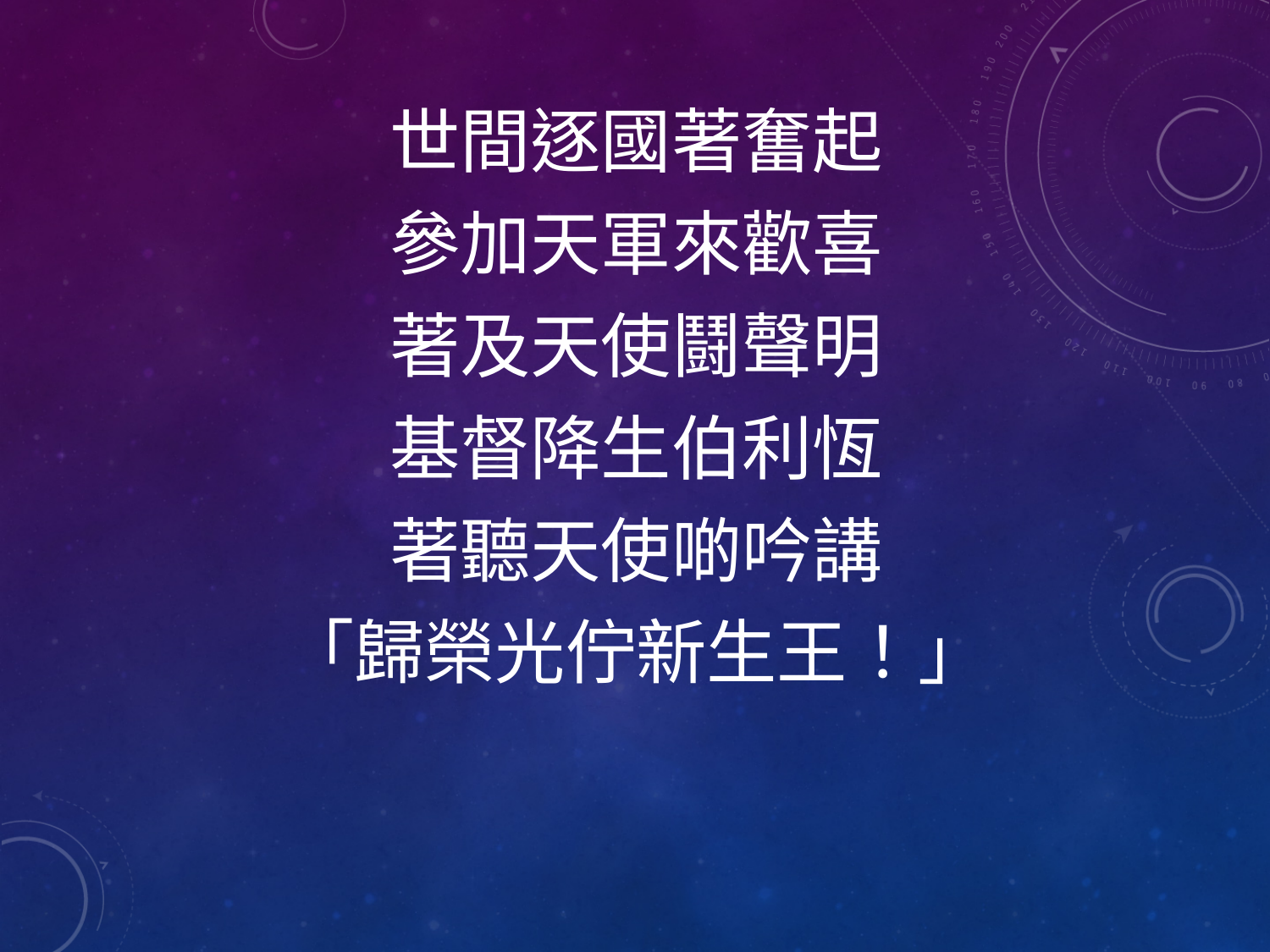

世間逐國著奮起
參加天軍來歡喜
著及天使鬪聲明
基督降生伯利恆
著聽天使啲吟講
「歸榮光佇新生王！」